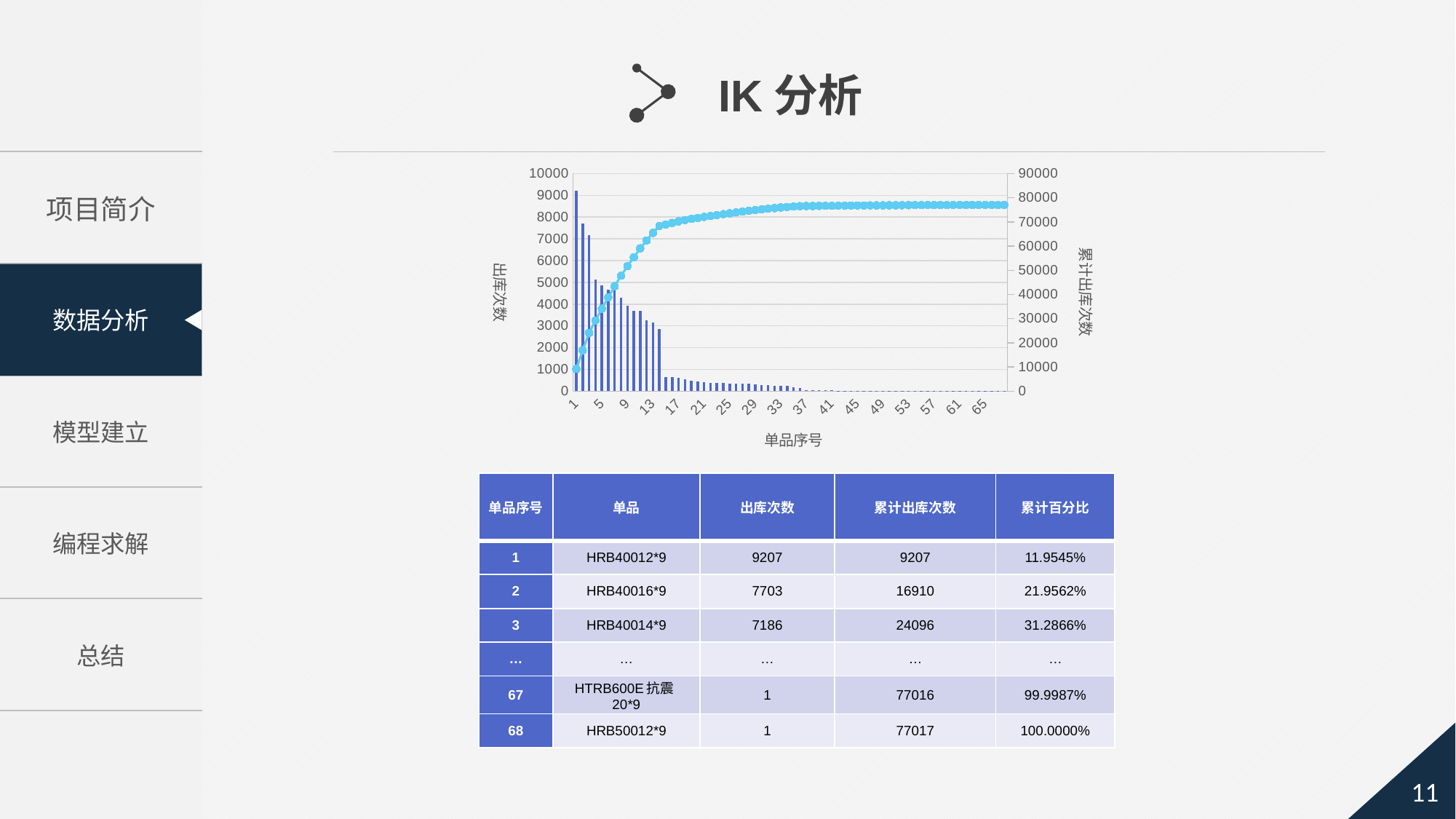

IK分析

### Chart

| Category | 出库次数 | 累计出库次数 |
|---|---|---|
| 1 | 9207.0 | 9207.0 |
| 2 | 7703.0 | 16910.0 |
| 3 | 7186.0 | 24096.0 |
| 4 | 5144.0 | 29240.0 |
| 5 | 4864.0 | 34104.0 |
| 6 | 4675.0 | 38779.0 |
| 7 | 4656.0 | 43435.0 |
| 8 | 4303.0 | 47738.0 |
| 9 | 3930.0 | 51668.0 |
| 10 | 3705.0 | 55373.0 |
| 11 | 3698.0 | 59071.0 |
| 12 | 3264.0 | 62335.0 |
| 13 | 3141.0 | 65476.0 |
| 14 | 2855.0 | 68331.0 |
| 15 | 636.0 | 68967.0 |
| 16 | 636.0 | 69603.0 |
| 17 | 612.0 | 70215.0 |
| 18 | 549.0 | 70764.0 |
| 19 | 472.0 | 71236.0 |
| 20 | 436.0 | 71672.0 |
| 21 | 416.0 | 72088.0 |
| 22 | 377.0 | 72465.0 |
| 23 | 373.0 | 72838.0 |
| 24 | 370.0 | 73208.0 |
| 25 | 360.0 | 73568.0 |
| 26 | 349.0 | 73917.0 |
| 27 | 331.0 | 74248.0 |
| 28 | 330.0 | 74578.0 |
| 29 | 308.0 | 74886.0 |
| 30 | 293.0 | 75179.0 |
| 31 | 285.0 | 75464.0 |
| 32 | 251.0 | 75715.0 |
| 33 | 240.0 | 75955.0 |
| 34 | 236.0 | 76191.0 |
| 35 | 179.0 | 76370.0 |
| 36 | 153.0 | 76523.0 |
| 37 | 36.0 | 76559.0 |
| 38 | 33.0 | 76592.0 |
| 39 | 32.0 | 76624.0 |
| 40 | 32.0 | 76656.0 |
| 41 | 30.0 | 76686.0 |
| 42 | 28.0 | 76714.0 |
| 43 | 27.0 | 76741.0 |
| 44 | 22.0 | 76763.0 |
| 45 | 21.0 | 76784.0 |
| 46 | 19.0 | 76803.0 |
| 47 | 19.0 | 76822.0 |
| 48 | 19.0 | 76841.0 |
| 49 | 19.0 | 76860.0 |
| 50 | 18.0 | 76878.0 |
| 51 | 18.0 | 76896.0 |
| 52 | 15.0 | 76911.0 |
| 53 | 15.0 | 76926.0 |
| 54 | 12.0 | 76938.0 |
| 55 | 12.0 | 76950.0 |
| 56 | 11.0 | 76961.0 |
| 57 | 10.0 | 76971.0 |
| 58 | 8.0 | 76979.0 |
| 59 | 7.0 | 76986.0 |
| 60 | 5.0 | 76991.0 |
| 61 | 5.0 | 76996.0 |
| 62 | 5.0 | 77001.0 |
| 63 | 4.0 | 77005.0 |
| 64 | 4.0 | 77009.0 |
| 65 | 3.0 | 77012.0 |
| 66 | 3.0 | 77015.0 |
| 67 | 1.0 | 77016.0 |
| 68 | 1.0 | 77017.0 |
| 单品序号 | 单品 | 出库次数 | 累计出库次数 | 累计百分比 |
| --- | --- | --- | --- | --- |
| 1 | HRB40012\*9 | 9207 | 9207 | 11.9545% |
| 2 | HRB40016\*9 | 7703 | 16910 | 21.9562% |
| 3 | HRB40014\*9 | 7186 | 24096 | 31.2866% |
| … | … | … | … | … |
| 67 | HTRB600E抗震20\*9 | 1 | 77016 | 99.9987% |
| 68 | HRB50012\*9 | 1 | 77017 | 100.0000% |